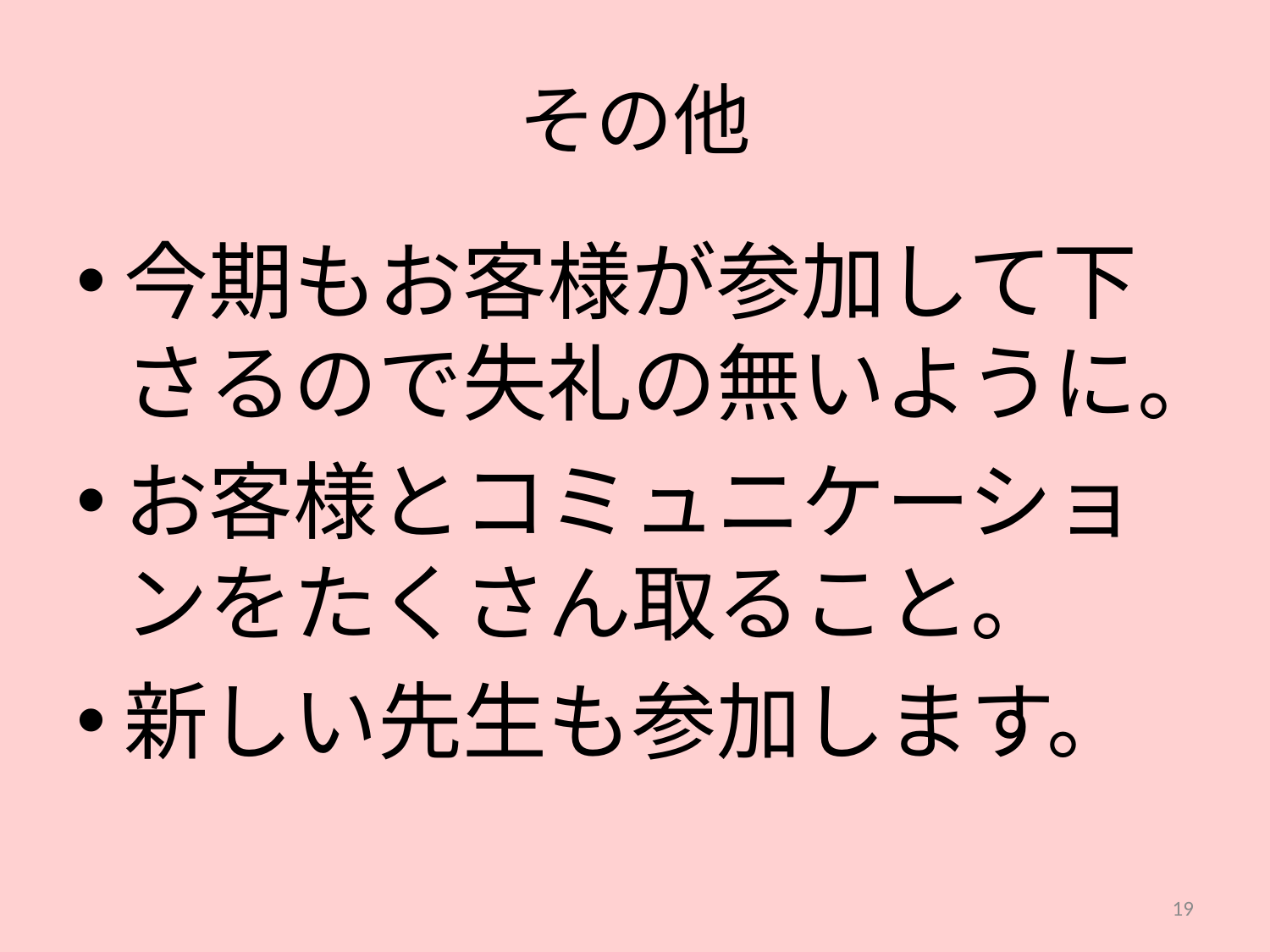

# その他
今期もお客様が参加して下さるので失礼の無いように。
お客様とコミュニケーションをたくさん取ること。
新しい先生も参加します。
19